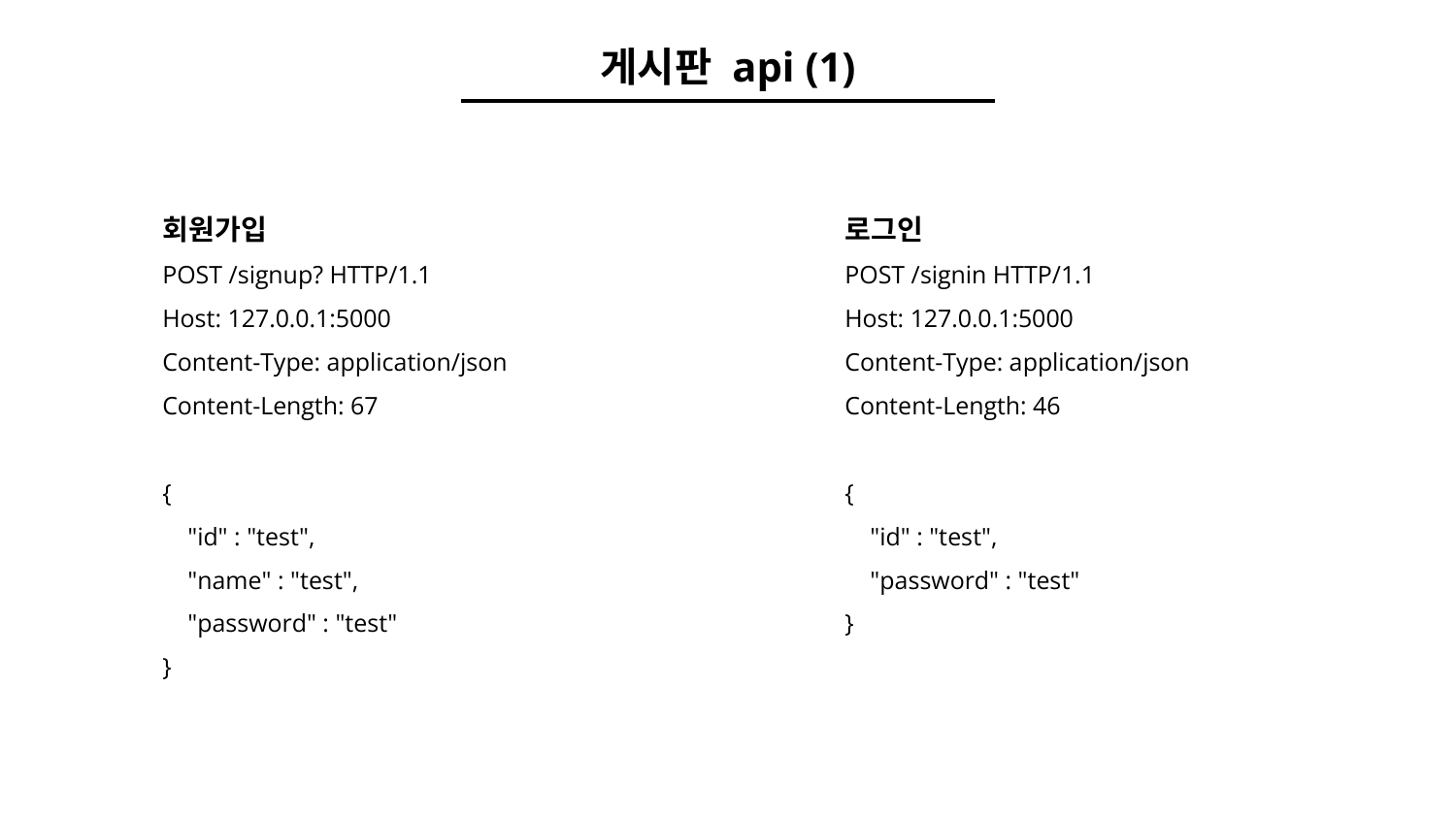

게시판 api (1)
회원가입
POST /signup? HTTP/1.1
Host: 127.0.0.1:5000
Content-Type: application/json
Content-Length: 67

{
    "id" : "test",
    "name" : "test",
    "password" : "test"
}
로그인
POST /signin HTTP/1.1
Host: 127.0.0.1:5000
Content-Type: application/json
Content-Length: 46

{
    "id" : "test",
    "password" : "test"
}